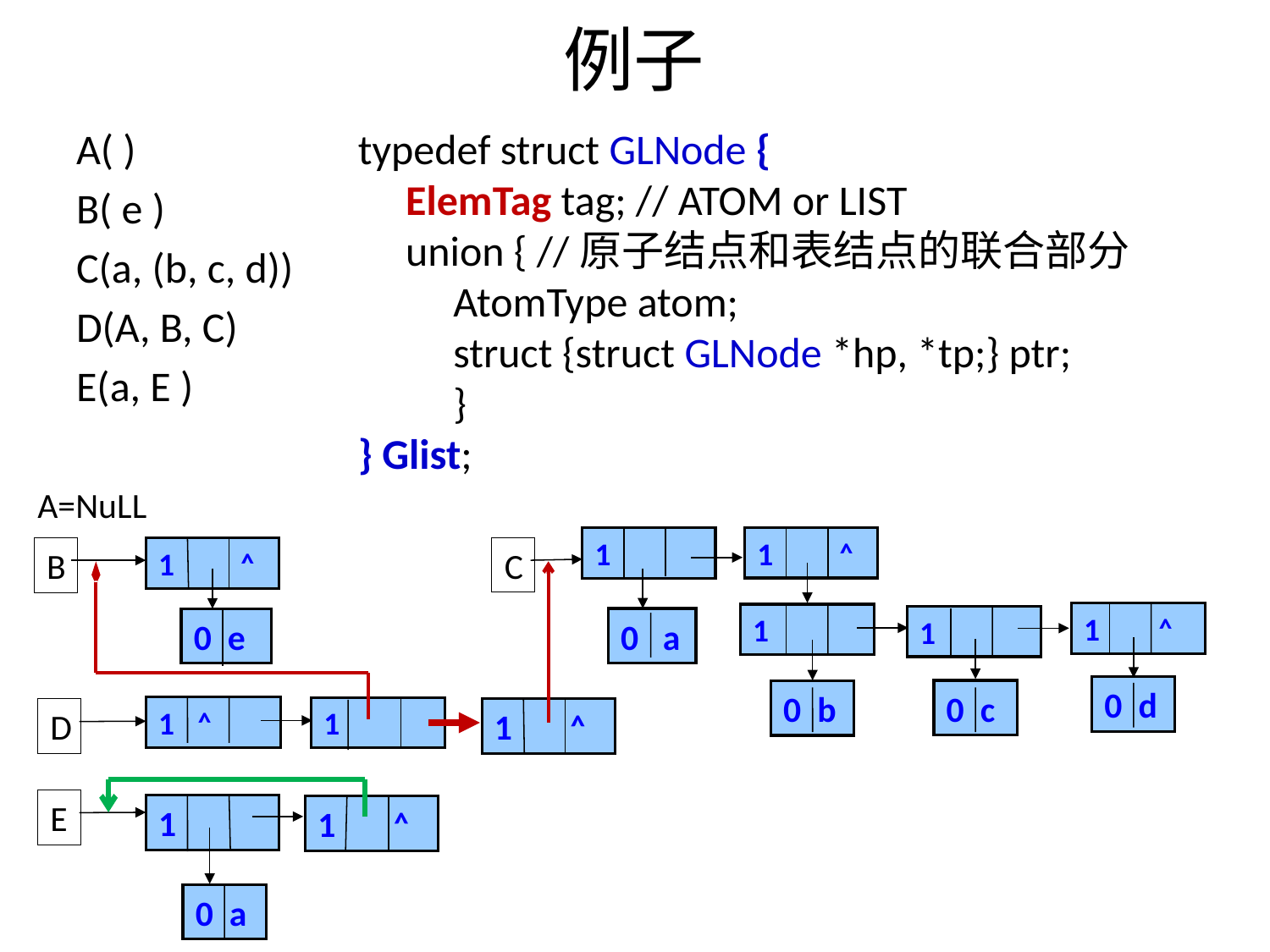

# 例子
A( )
B( e )
C(a, (b, c, d))
D(A, B, C)
E(a, E )
typedef struct GLNode {
     ElemTag tag; // ATOM or LIST
     union { //原子结点和表结点的联合部分
          AtomType atom;
          struct {struct GLNode *hp, *tp;} ptr;
          }
} Glist;
A=NuLL
1         ˄

1

C
1        ˄

1

1

0   a

0  d

0  c

0  b

B
1         ˄

0  e

1   ˄

1

D
1       ˄

E
1

1       ˄

0  a